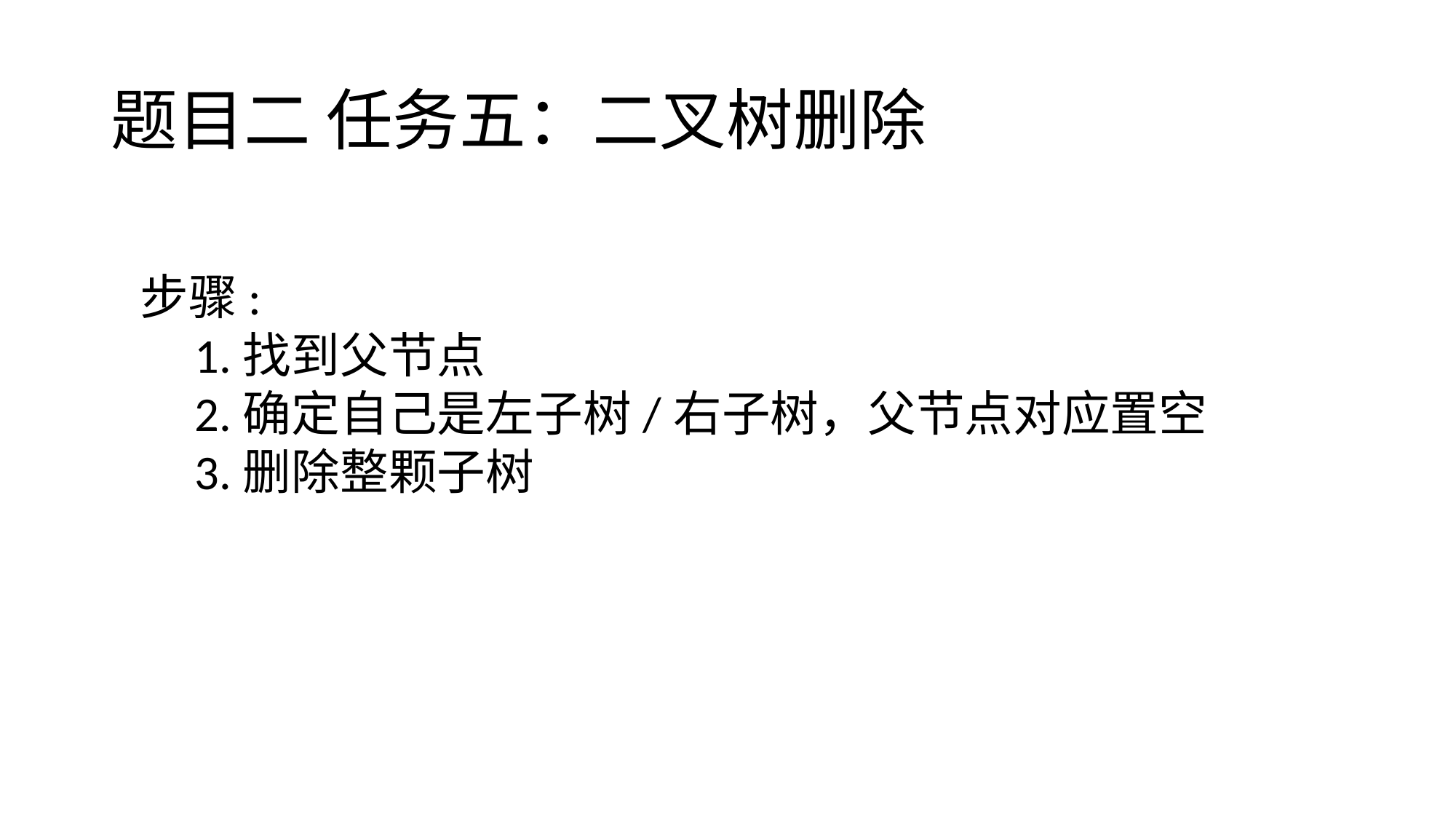

# 题目二 任务五：二叉树删除
步骤:
1.找到父节点
2.确定自己是左子树/右子树，父节点对应置空
3.删除整颗子树